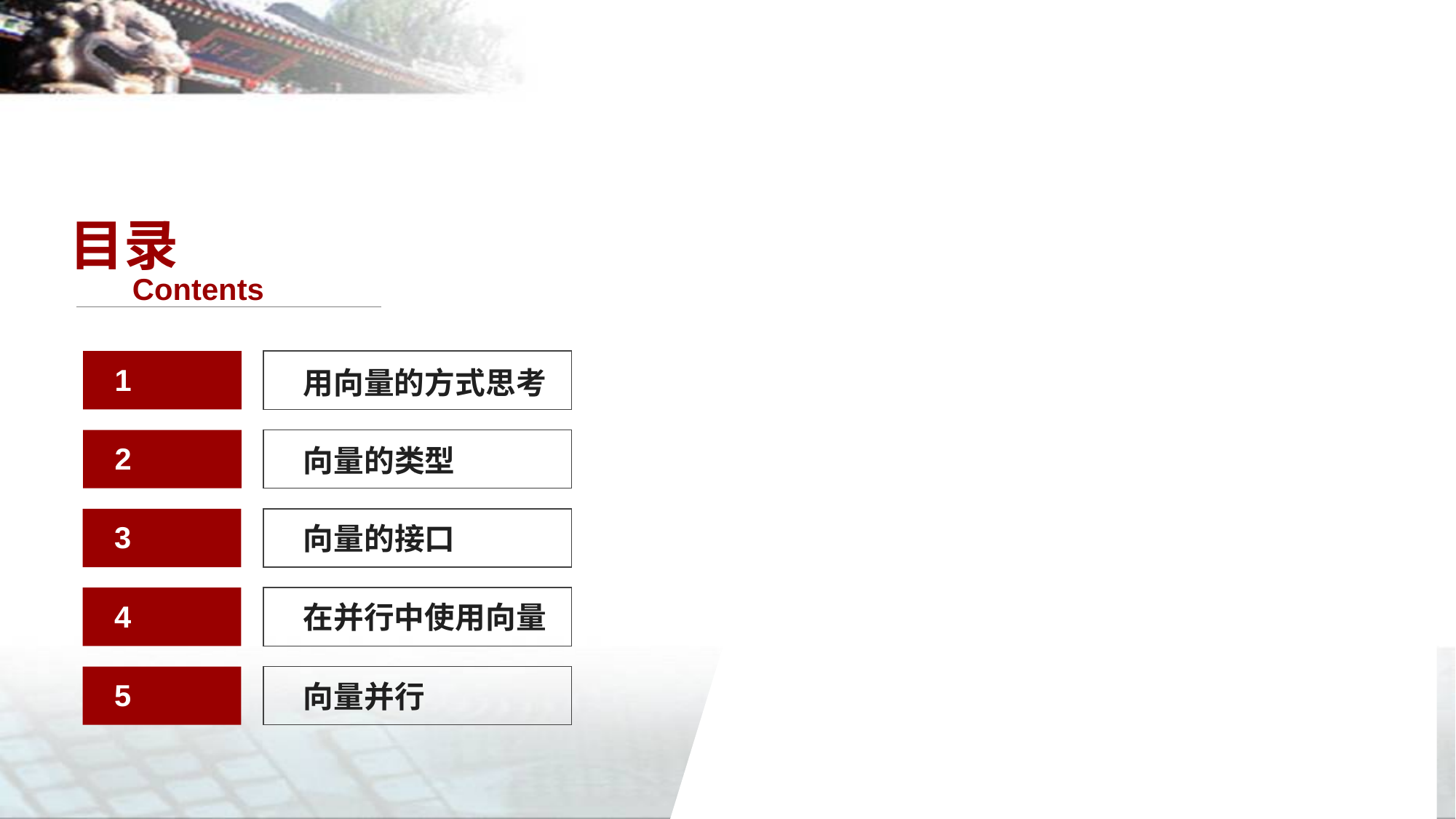

目录
Contents

1
用向量的方式思考

2
向量的类型

3
向量的接口

4
在并行中使用向量

5
向量并行
2